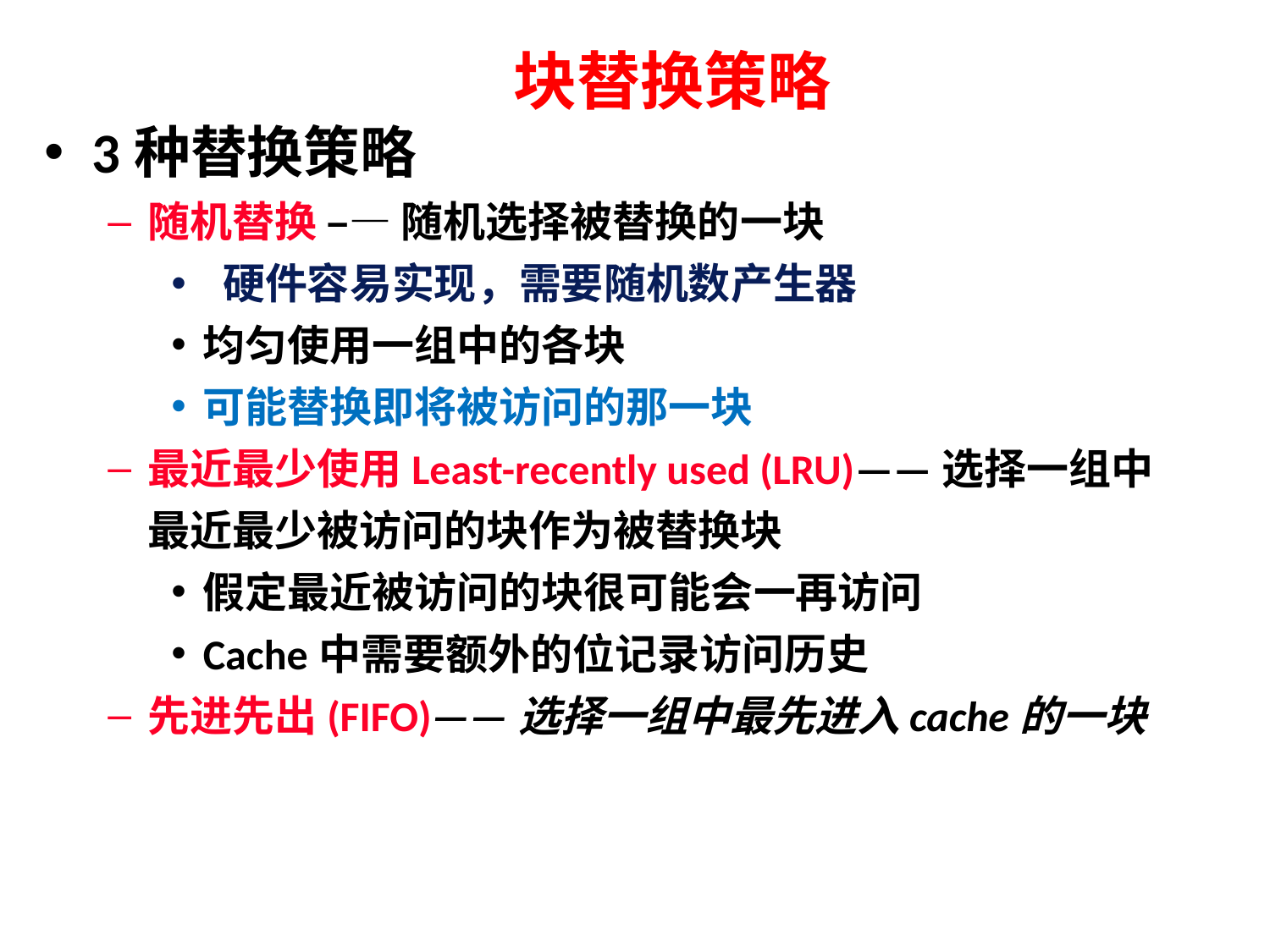

# 块替换策略
3种替换策略
随机替换 –— 随机选择被替换的一块
 硬件容易实现，需要随机数产生器
均匀使用一组中的各块
可能替换即将被访问的那一块
最近最少使用Least-recently used (LRU)——选择一组中最近最少被访问的块作为被替换块
假定最近被访问的块很可能会一再访问
Cache中需要额外的位记录访问历史
先进先出(FIFO)——选择一组中最先进入cache的一块
32